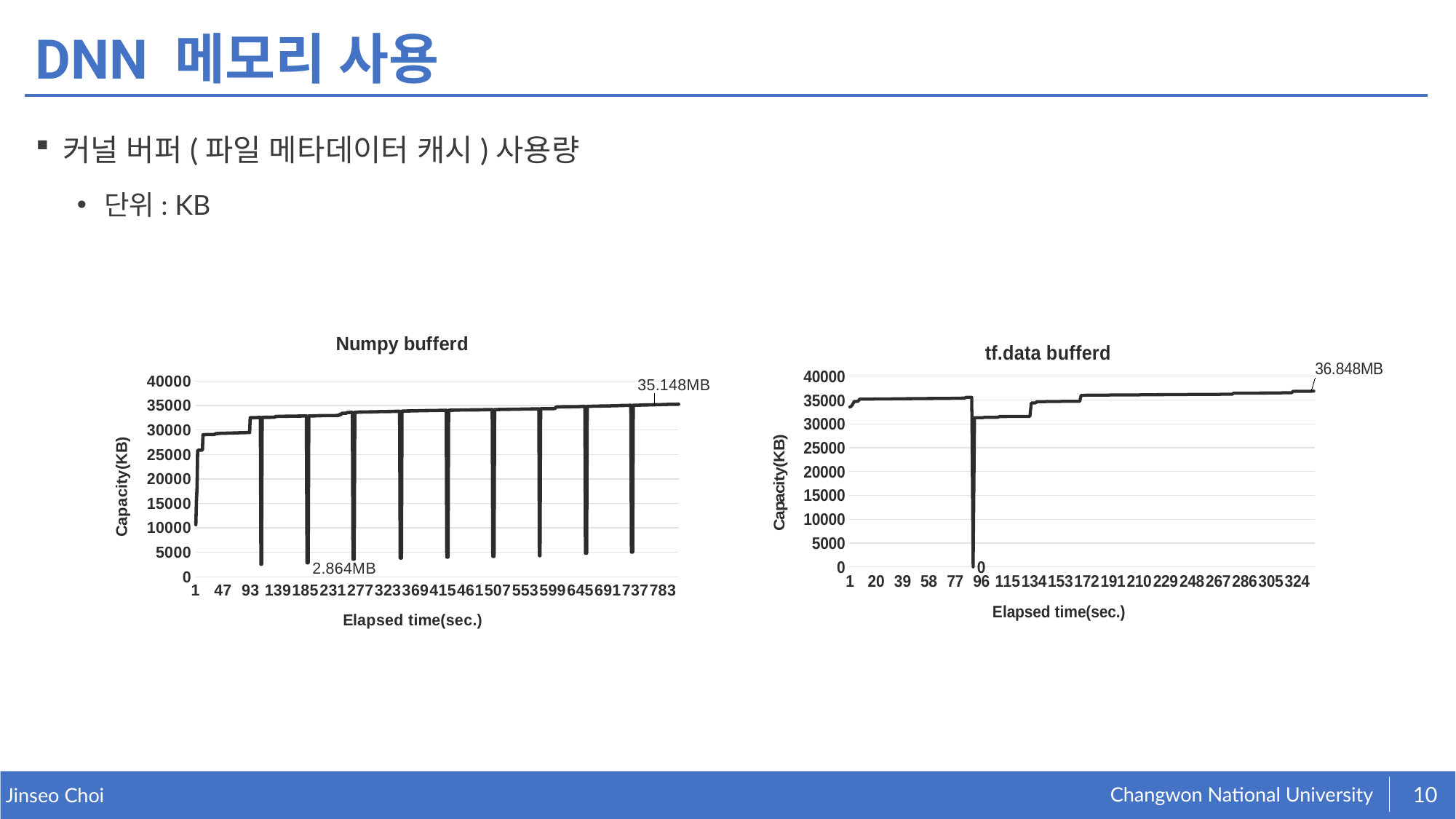

# DNN 메모리 사용
커널 버퍼(파일 메타데이터 캐시)사용량
단위: KB

### Chart: Numpy bufferd

| Category |  |
|---|---|

### Chart: tf.data bufferd

| Category |  |
|---|---|
10